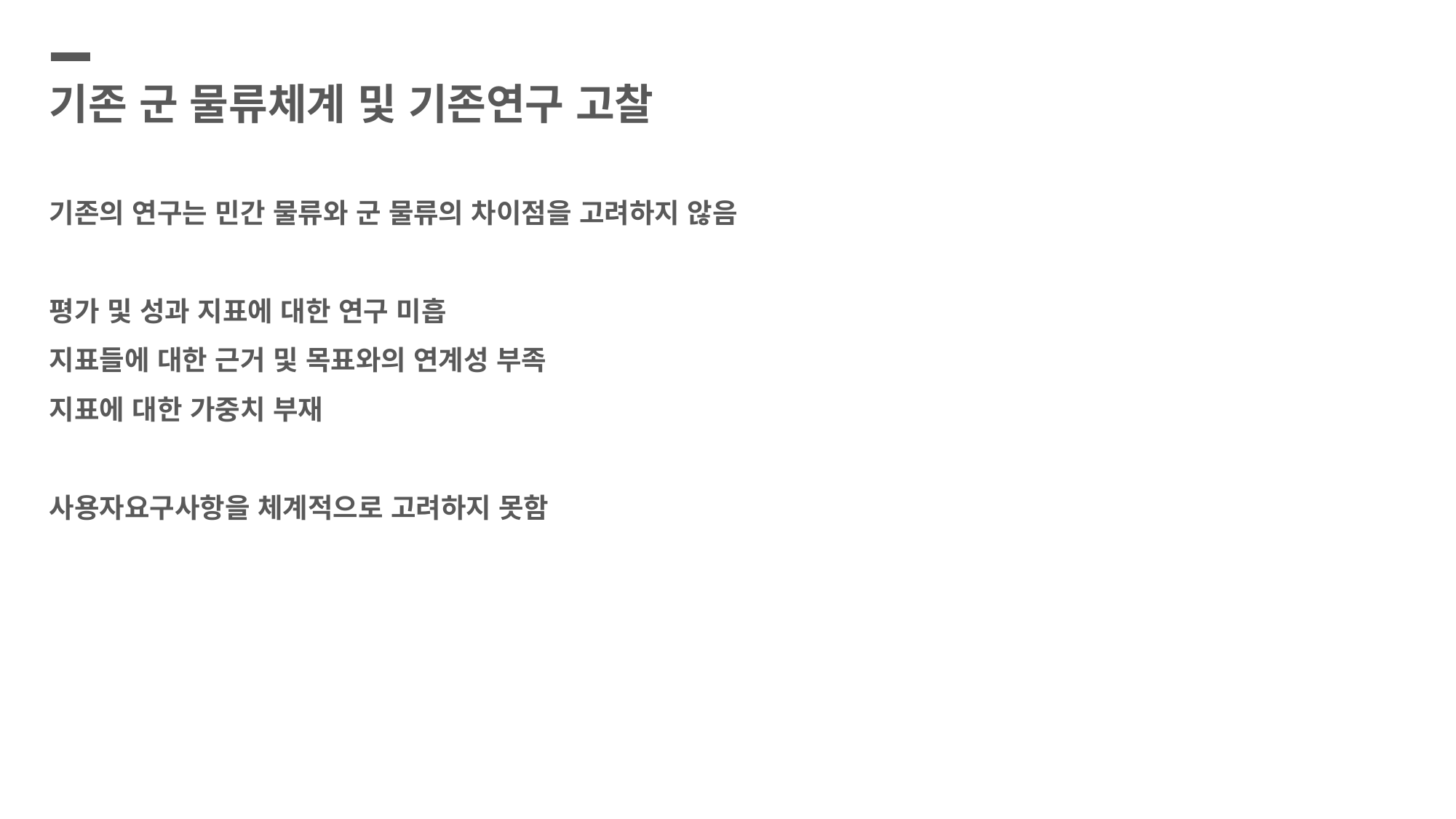

기존 군 물류체계 및 기존연구 고찰
기존의 연구는 민간 물류와 군 물류의 차이점을 고려하지 않음

평가 및 성과 지표에 대한 연구 미흡
지표들에 대한 근거 및 목표와의 연계성 부족
지표에 대한 가중치 부재

사용자요구사항을 체계적으로 고려하지 못함